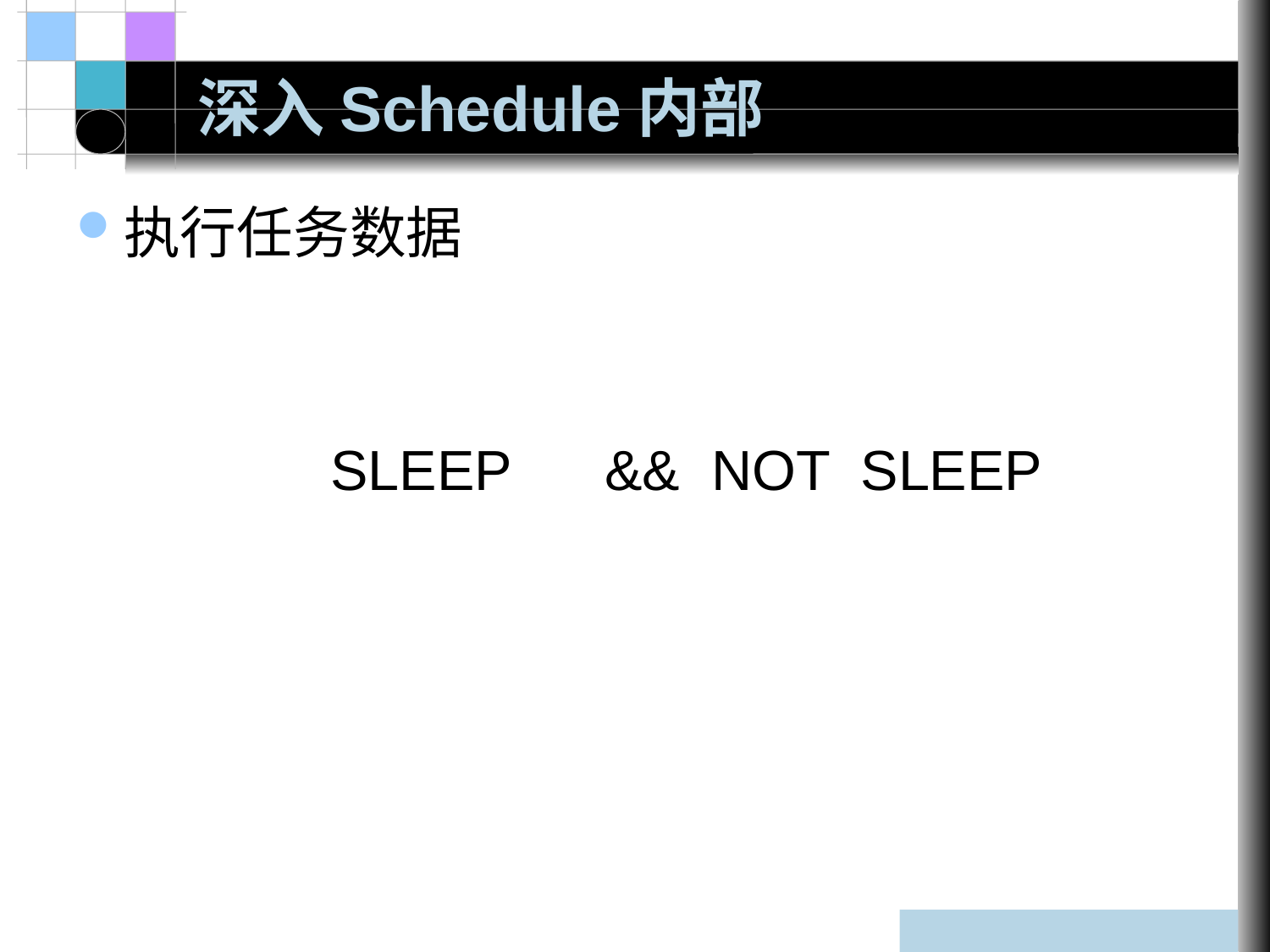

# 深入Schedule内部
执行任务数据

		SLEEP      && 	NOT  SLEEP